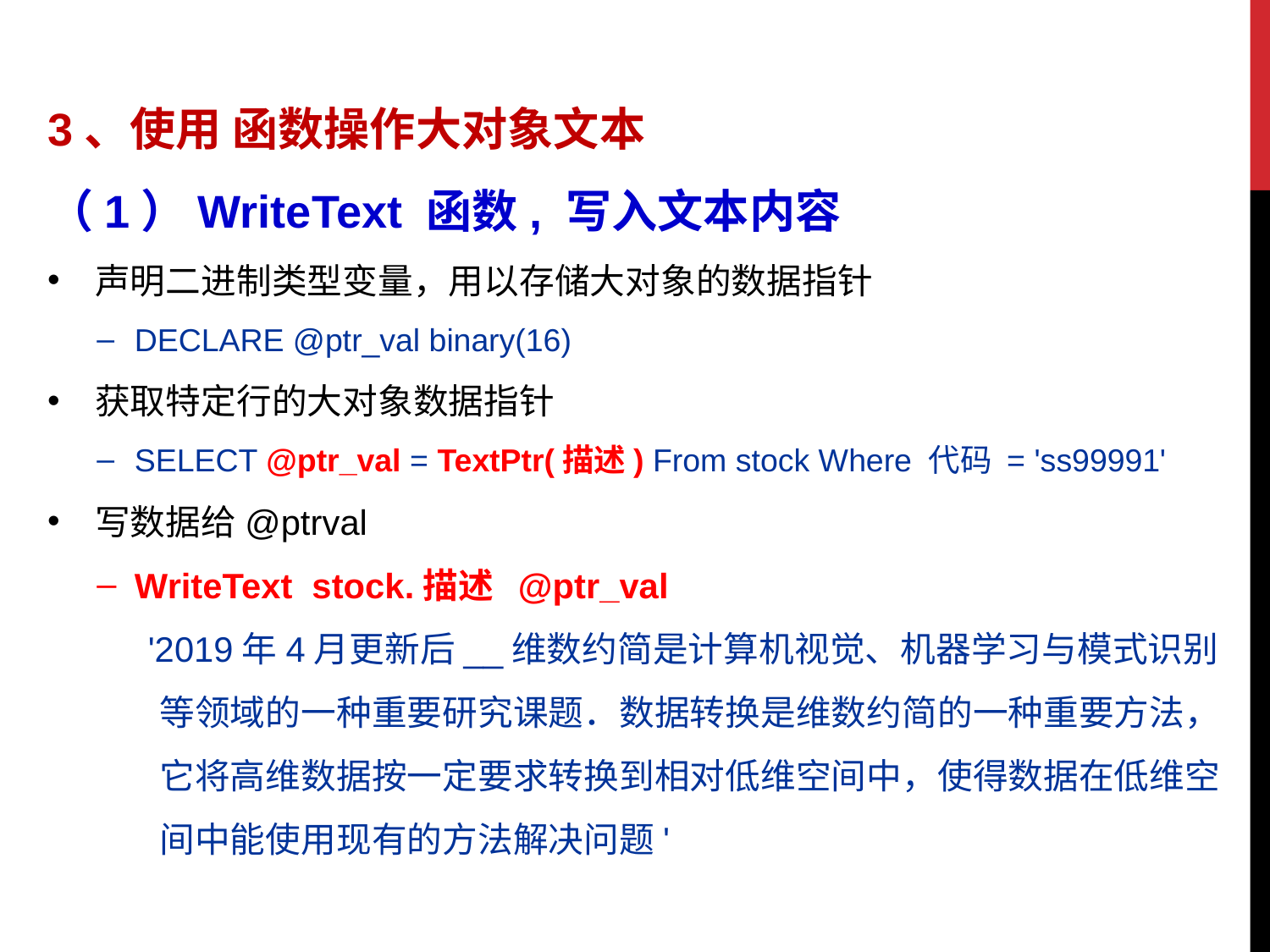

3、使用 函数操作大对象文本
（1）WriteText 函数, 写入文本内容
声明二进制类型变量，用以存储大对象的数据指针
DECLARE @ptr_val binary(16)
获取特定行的大对象数据指针
SELECT @ptr_val = TextPtr(描述) From stock Where 代码 = 'ss99991'
写数据给@ptrval
WriteText  stock.描述  @ptr_val
'2019年4月更新后__维数约简是计算机视觉、机器学习与模式识别等领域的一种重要研究课题．数据转换是维数约简的一种重要方法，它将高维数据按一定要求转换到相对低维空间中，使得数据在低维空间中能使用现有的方法解决问题'